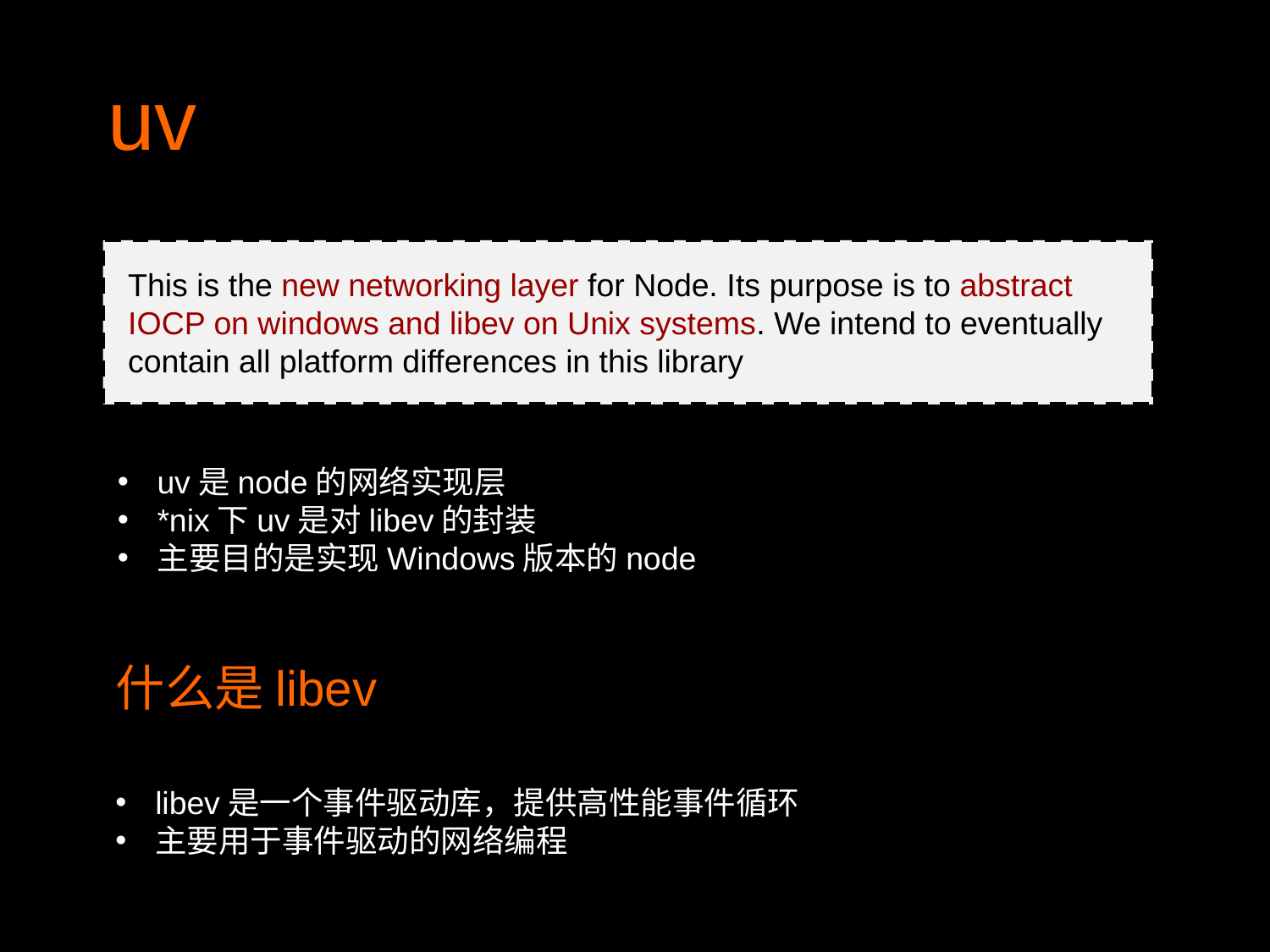

# uv
This is the new networking layer for Node. Its purpose is to abstract IOCP on windows and libev on Unix systems. We intend to eventually contain all platform differences in this library
uv是node的网络实现层
*nix下uv是对libev的封装
主要目的是实现Windows版本的node
什么是libev
libev是一个事件驱动库，提供高性能事件循环
主要用于事件驱动的网络编程